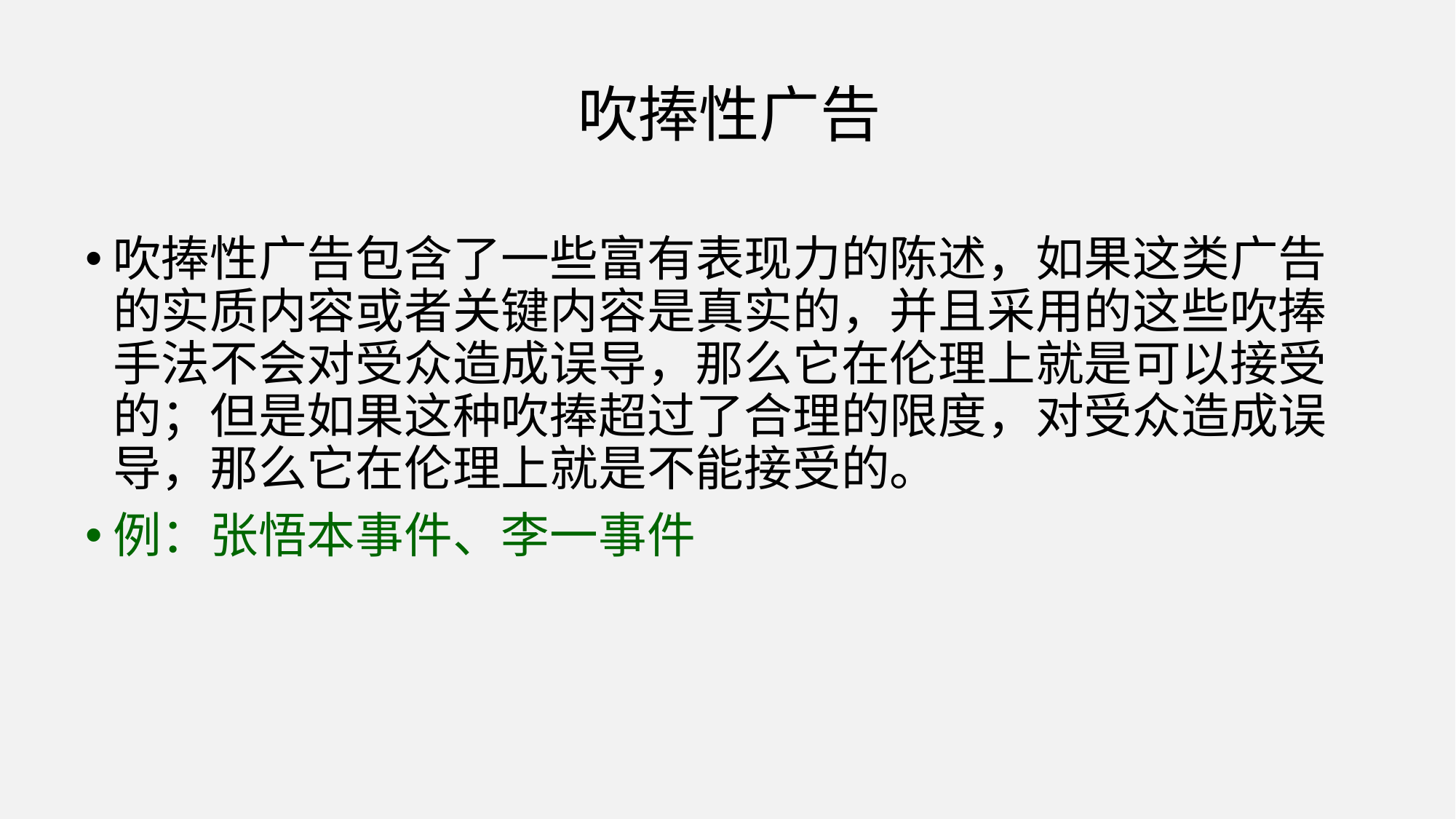

# 吹捧性广告
吹捧性广告包含了一些富有表现力的陈述，如果这类广告的实质内容或者关键内容是真实的，并且采用的这些吹捧手法不会对受众造成误导，那么它在伦理上就是可以接受的；但是如果这种吹捧超过了合理的限度，对受众造成误导，那么它在伦理上就是不能接受的。
例：张悟本事件、李一事件